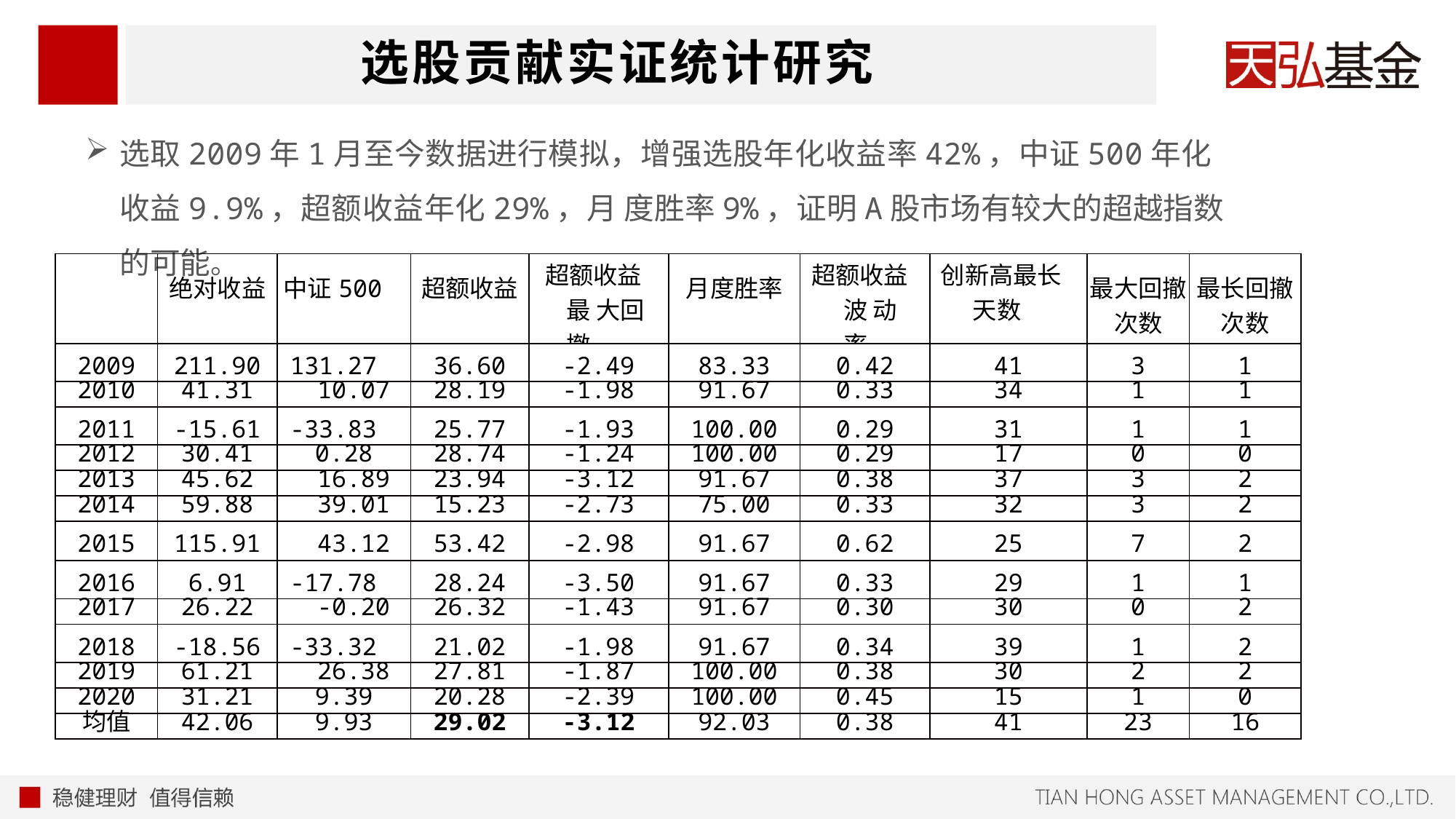

# 选股贡献实证统计研究
选取2009年1月至今数据进行模拟，增强选股年化收益率42%，中证500年化收益9.9%，超额收益年化29%，月 度胜率9%，证明A股市场有较大的超越指数的可能。
|  | 绝对收益 | 中证500 | 超额收益 | 超额收益最 大回撤 | 月度胜率 | 超额收益波 动率 | 创新高最长天数 | 最大回撤次数 | 最长回撤次数 |
| --- | --- | --- | --- | --- | --- | --- | --- | --- | --- |
| 2009 | 211.90 | 131.27 | 36.60 | -2.49 | 83.33 | 0.42 | 41 | 3 | 1 |
| 2010 | 41.31 | 10.07 | 28.19 | -1.98 | 91.67 | 0.33 | 34 | 1 | 1 |
| 2011 | -15.61 | -33.83 | 25.77 | -1.93 | 100.00 | 0.29 | 31 | 1 | 1 |
| 2012 | 30.41 | 0.28 | 28.74 | -1.24 | 100.00 | 0.29 | 17 | 0 | 0 |
| 2013 | 45.62 | 16.89 | 23.94 | -3.12 | 91.67 | 0.38 | 37 | 3 | 2 |
| 2014 | 59.88 | 39.01 | 15.23 | -2.73 | 75.00 | 0.33 | 32 | 3 | 2 |
| 2015 | 115.91 | 43.12 | 53.42 | -2.98 | 91.67 | 0.62 | 25 | 7 | 2 |
| 2016 | 6.91 | -17.78 | 28.24 | -3.50 | 91.67 | 0.33 | 29 | 1 | 1 |
| 2017 | 26.22 | -0.20 | 26.32 | -1.43 | 91.67 | 0.30 | 30 | 0 | 2 |
| 2018 | -18.56 | -33.32 | 21.02 | -1.98 | 91.67 | 0.34 | 39 | 1 | 2 |
| 2019 | 61.21 | 26.38 | 27.81 | -1.87 | 100.00 | 0.38 | 30 | 2 | 2 |
| 2020 | 31.21 | 9.39 | 20.28 | -2.39 | 100.00 | 0.45 | 15 | 1 | 0 |
| 均值 | 42.06 | 9.93 | 29.02 | -3.12 | 92.03 | 0.38 | 41 | 23 | 16 |